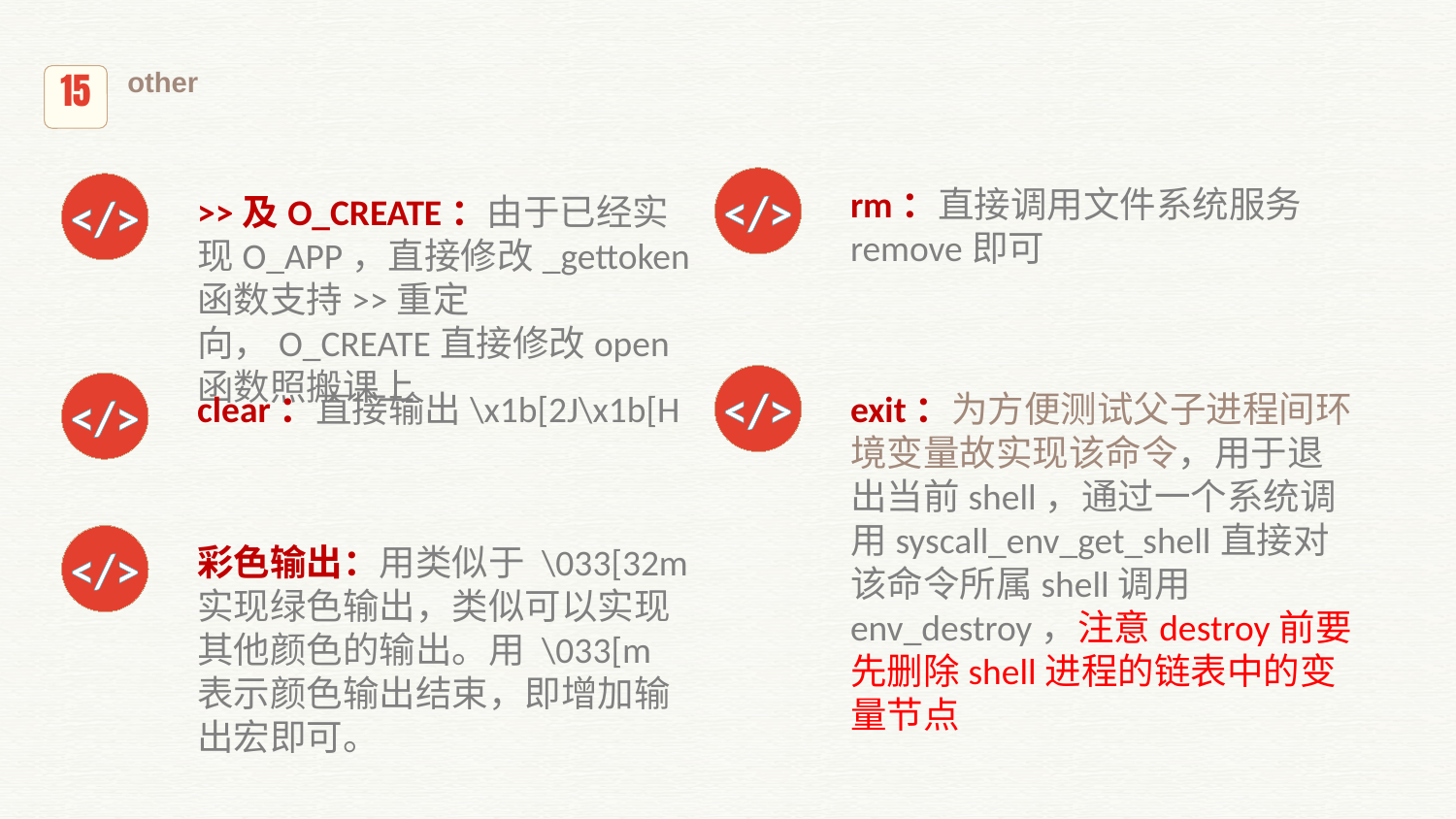

other

</>
rm：直接调用文件系统服务remove即可
</>
>>及O_CREATE：由于已经实现O_APP，直接修改_gettoken函数支持>>重定向，O_CREATE直接修改open函数照搬课上

</>

</>
clear：直接输出\x1b[2J\x1b[H
exit：为方便测试父子进程间环境变量故实现该命令，用于退出当前shell，通过一个系统调用syscall_env_get_shell直接对该命令所属shell调用env_destroy，注意destroy前要先删除shell进程的链表中的变量节点

</>
彩色输出：用类似于 \033[32m 实现绿色输出，类似可以实现其他颜色的输出。用 \033[m 表示颜色输出结束，即增加输出宏即可。